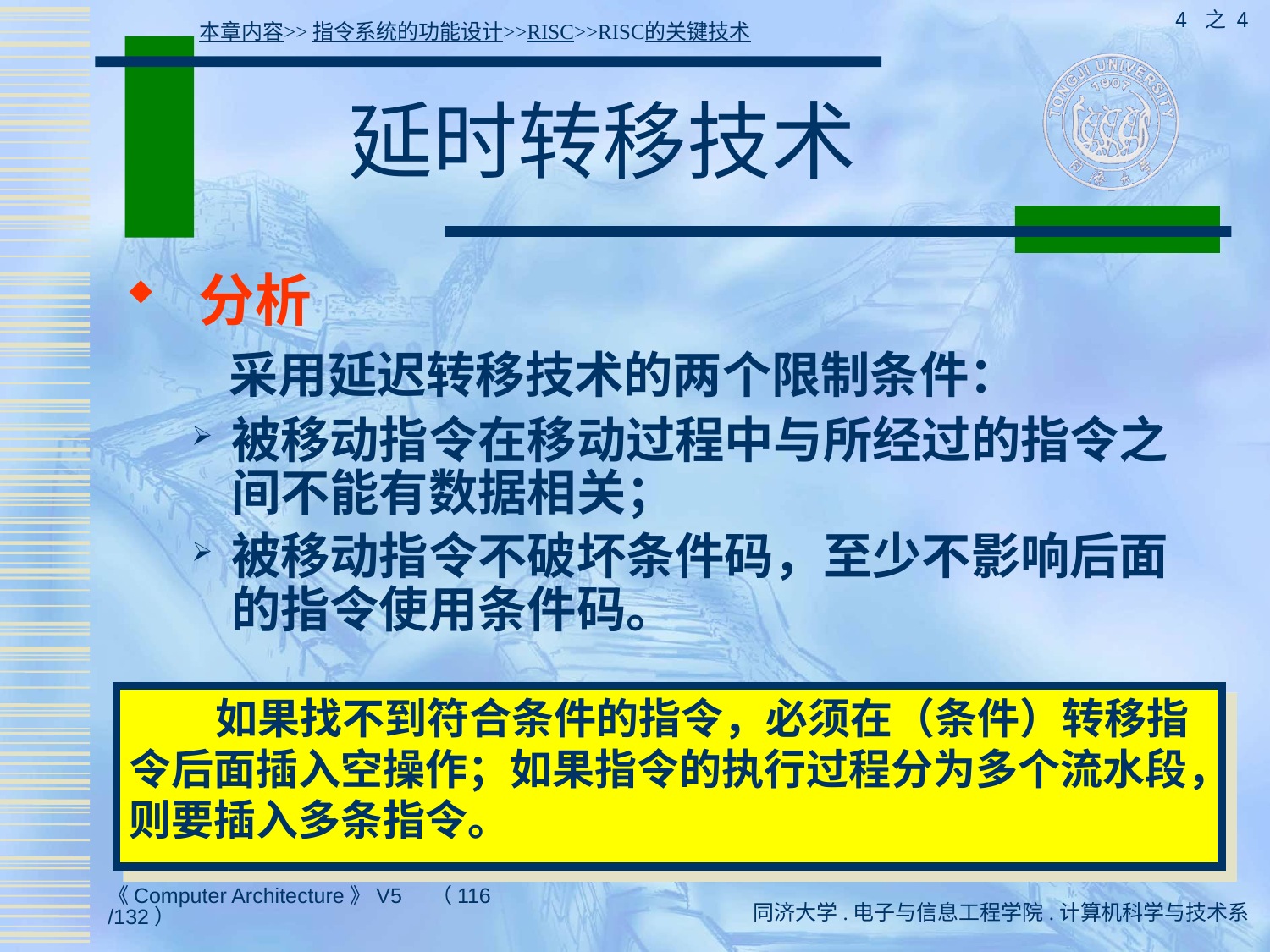

4 之 4
本章内容>>指令系统的功能设计>>RISC>>RISC的关键技术
# 延时转移技术
  分析
       采用延迟转移技术的两个限制条件：
被移动指令在移动过程中与所经过的指令之间不能有数据相关；
被移动指令不破坏条件码，至少不影响后面的指令使用条件码。
        如果找不到符合条件的指令，必须在（条件）转移指令后面插入空操作；如果指令的执行过程分为多个流水段，则要插入多条指令。